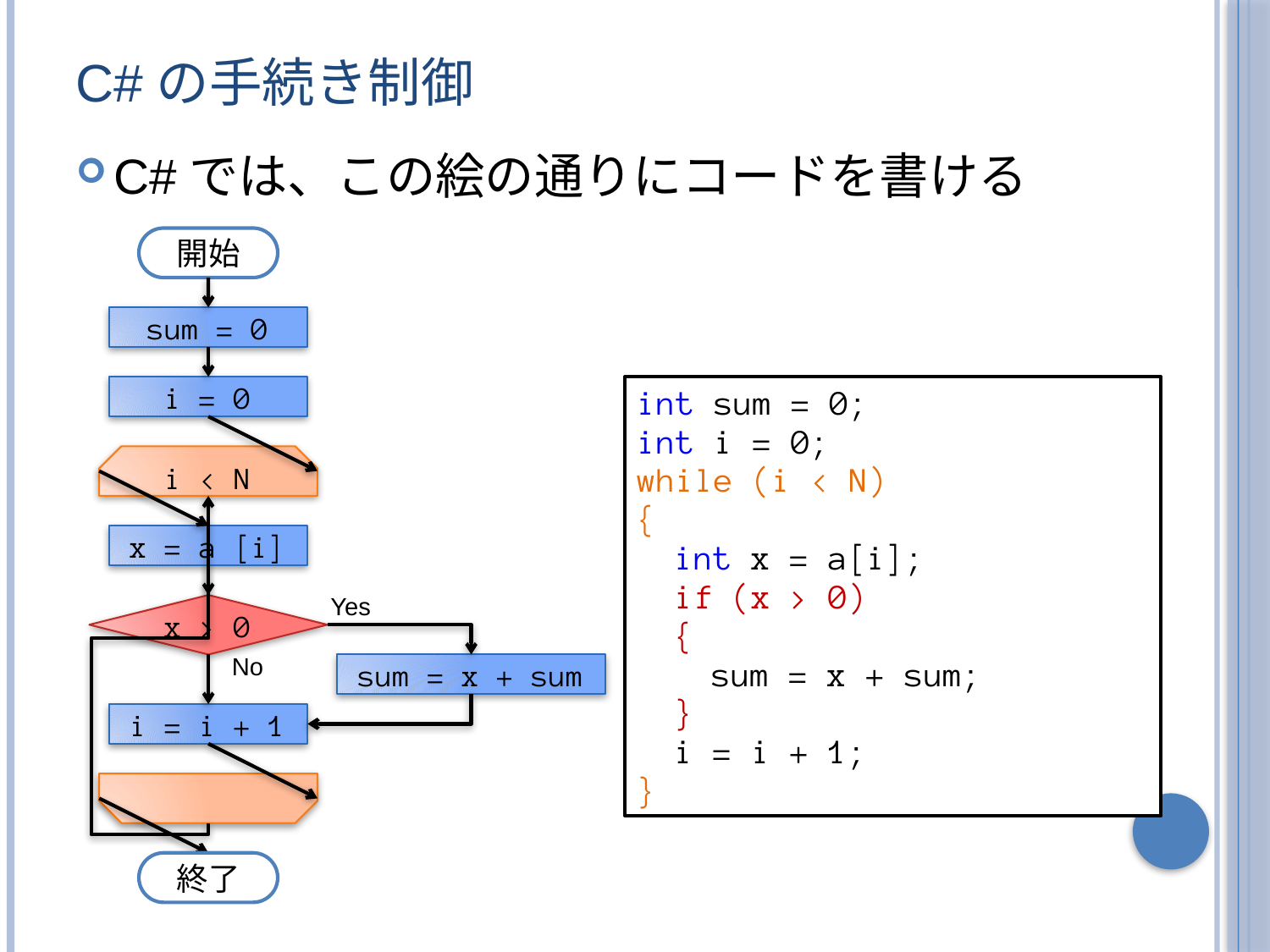

# C#の手続き制御
C#では、この絵の通りにコードを書ける
開始
sum = 0
i = 0
int sum = 0;
int i = 0;
while (i < N)
{
	int x = a[i];
	if (x > 0)
	{
		sum = x + sum;
	}
	i = i + 1;
}
i < N
x = a [i]
Yes
x > 0
No
sum = x + sum
i = i + 1

終了